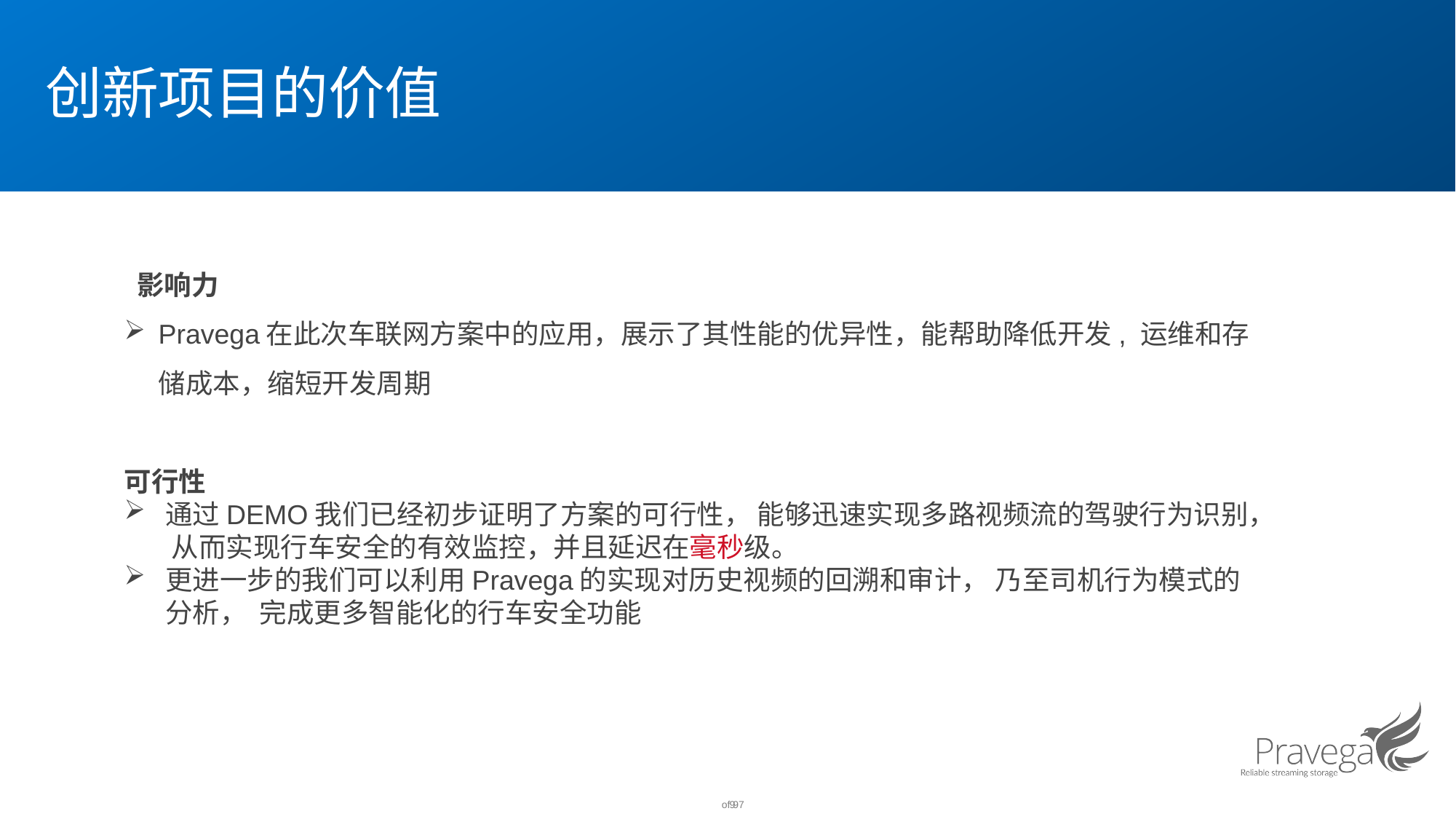

# 创新项目的价值
 影响力
Pravega在此次车联网方案中的应用，展示了其性能的优异性，能帮助降低开发, 运维和存储成本，缩短开发周期

可行性
通过DEMO我们已经初步证明了方案的可行性， 能够迅速实现多路视频流的驾驶行为识别， 从而实现行车安全的有效监控，并且延迟在毫秒级。
更进一步的我们可以利用Pravega的实现对历史视频的回溯和审计， 乃至司机行为模式的分析，  完成更多智能化的行车安全功能